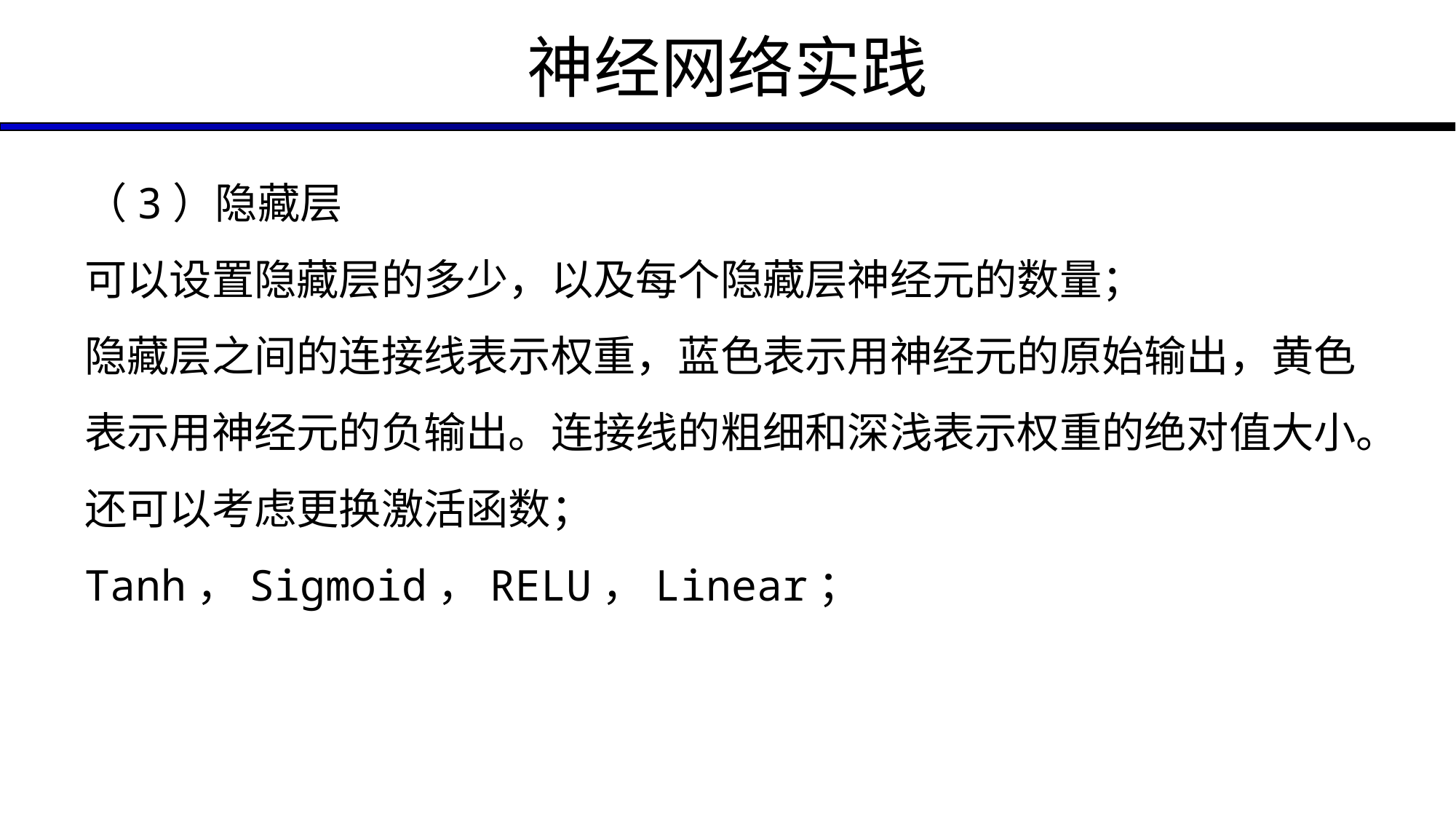

# 神经网络实践
（3）隐藏层
可以设置隐藏层的多少，以及每个隐藏层神经元的数量；
隐藏层之间的连接线表示权重，蓝色表示用神经元的原始输出，黄色表示用神经元的负输出。连接线的粗细和深浅表示权重的绝对值大小。
还可以考虑更换激活函数；Tanh，Sigmoid，RELU，Linear；